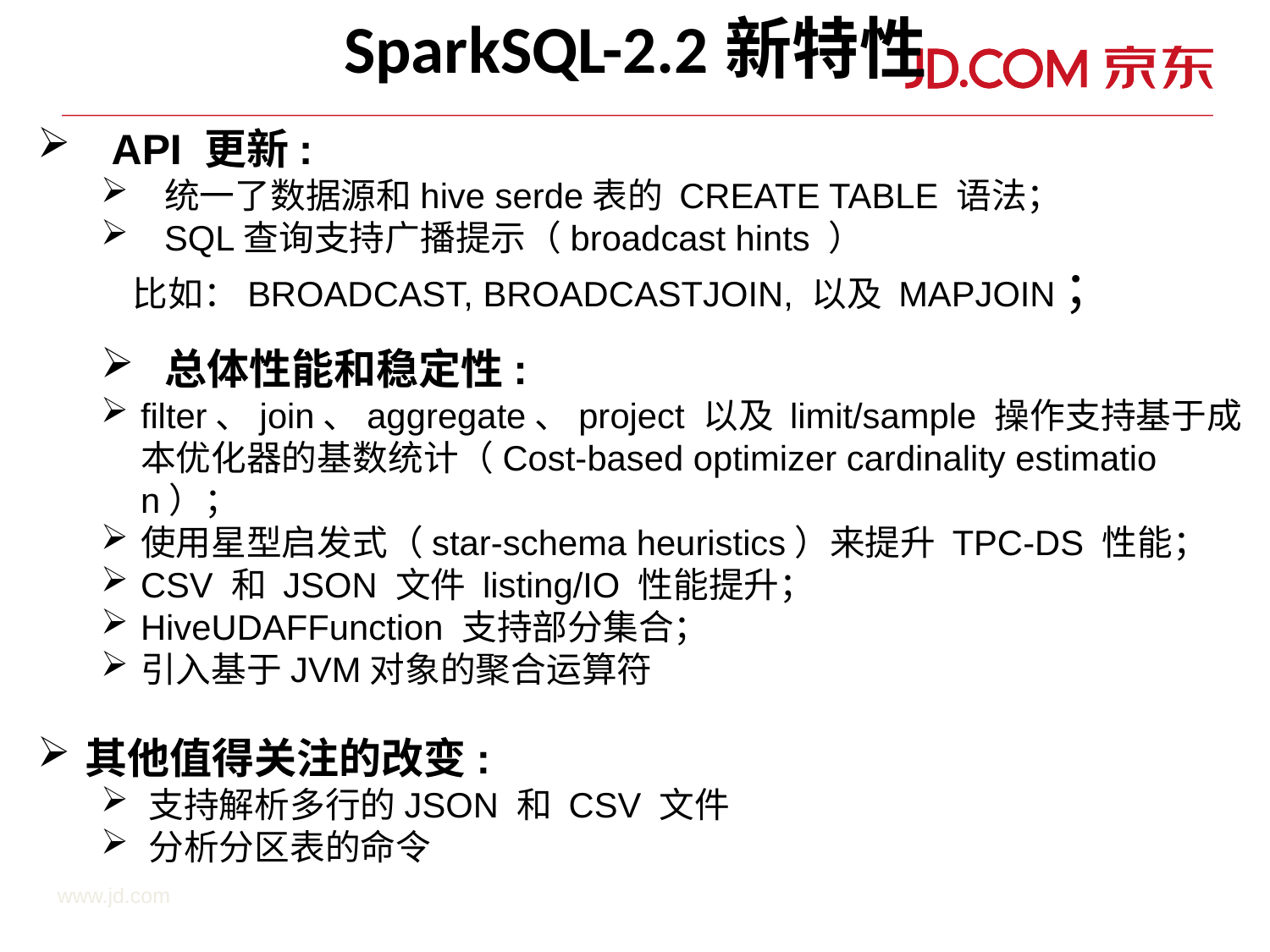

SparkSQL-2.2新特性
 API 更新:
统一了数据源和hive serde表的 CREATE TABLE 语法；
SQL查询支持广播提示（broadcast hints ）
   比如：BROADCAST, BROADCASTJOIN, 以及 MAPJOIN；
总体性能和稳定性:
filter、join、aggregate、project 以及 limit/sample 操作支持基于成本优化器的基数统计（Cost-based optimizer cardinality estimation）；
使用星型启发式（star-schema heuristics）来提升 TPC-DS 性能；
CSV 和 JSON 文件 listing/IO 性能提升；
HiveUDAFFunction 支持部分集合；
引入基于JVM对象的聚合运算符

其他值得关注的改变:
支持解析多行的JSON 和 CSV 文件
分析分区表的命令